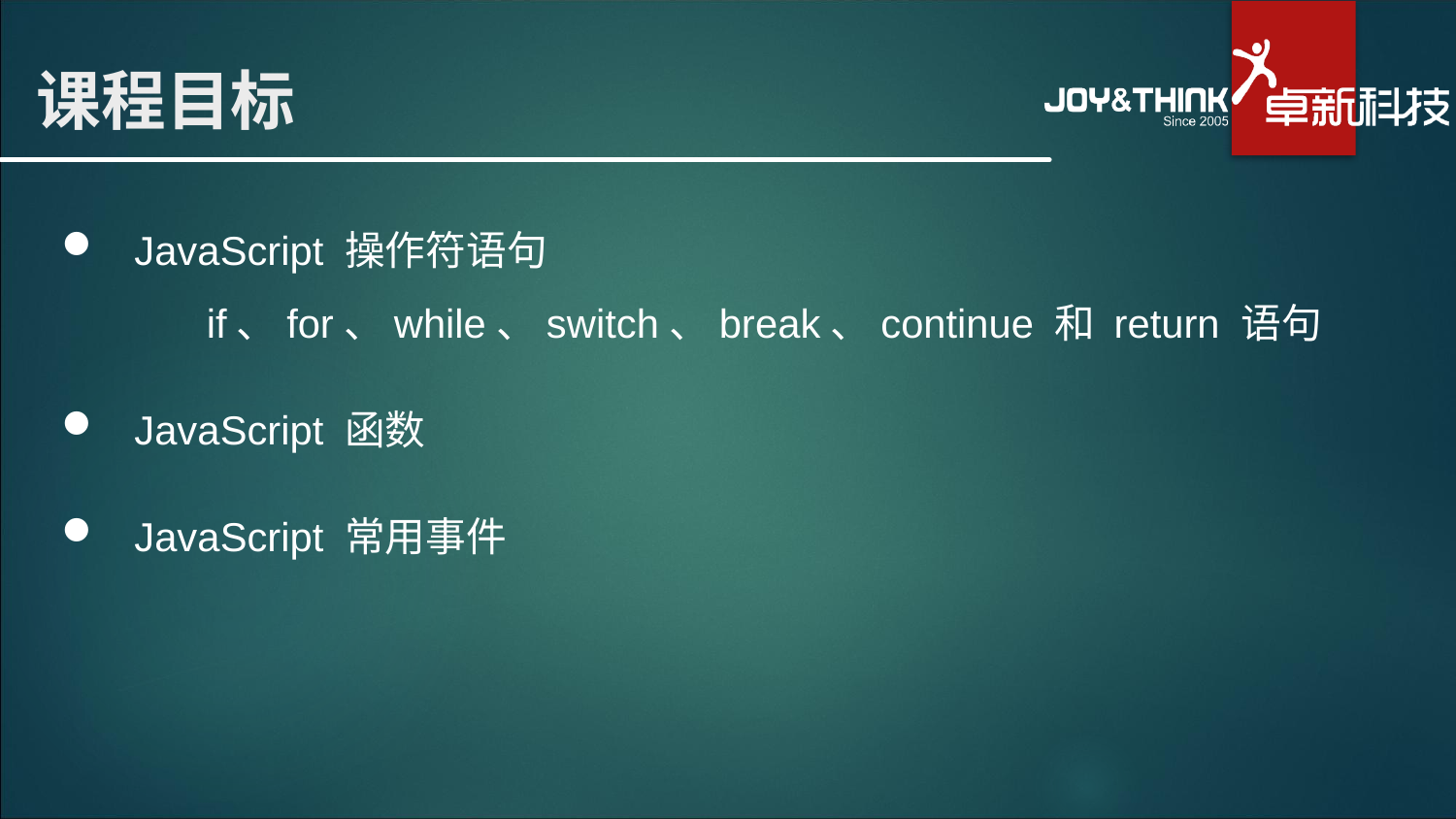

# 课程目标
JavaScript 操作符语句
             if、for、while、switch、break、continue 和 return 语句
JavaScript 函数
JavaScript 常用事件